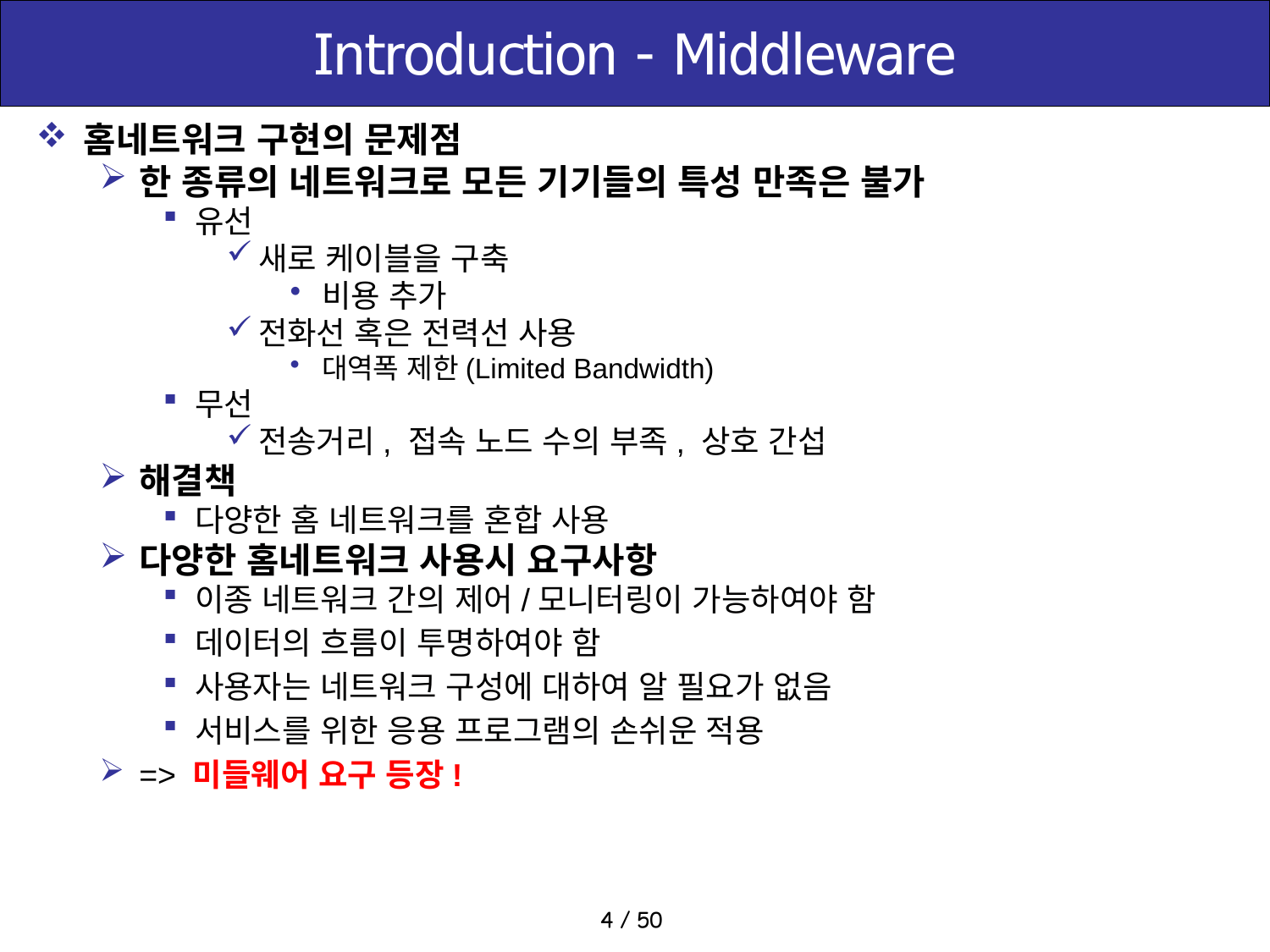

# Introduction - Middleware
홈네트워크 구현의 문제점
한 종류의 네트워크로 모든 기기들의 특성 만족은 불가
유선
새로 케이블을 구축
비용 추가
전화선 혹은 전력선 사용
대역폭 제한(Limited Bandwidth)
무선
전송거리, 접속 노드 수의 부족, 상호 간섭
해결책
다양한 홈 네트워크를 혼합 사용
다양한 홈네트워크 사용시 요구사항
이종 네트워크 간의 제어/모니터링이 가능하여야 함
데이터의 흐름이 투명하여야 함
사용자는 네트워크 구성에 대하여 알 필요가 없음
서비스를 위한 응용 프로그램의 손쉬운 적용
=> 미들웨어 요구 등장!

4 / 50